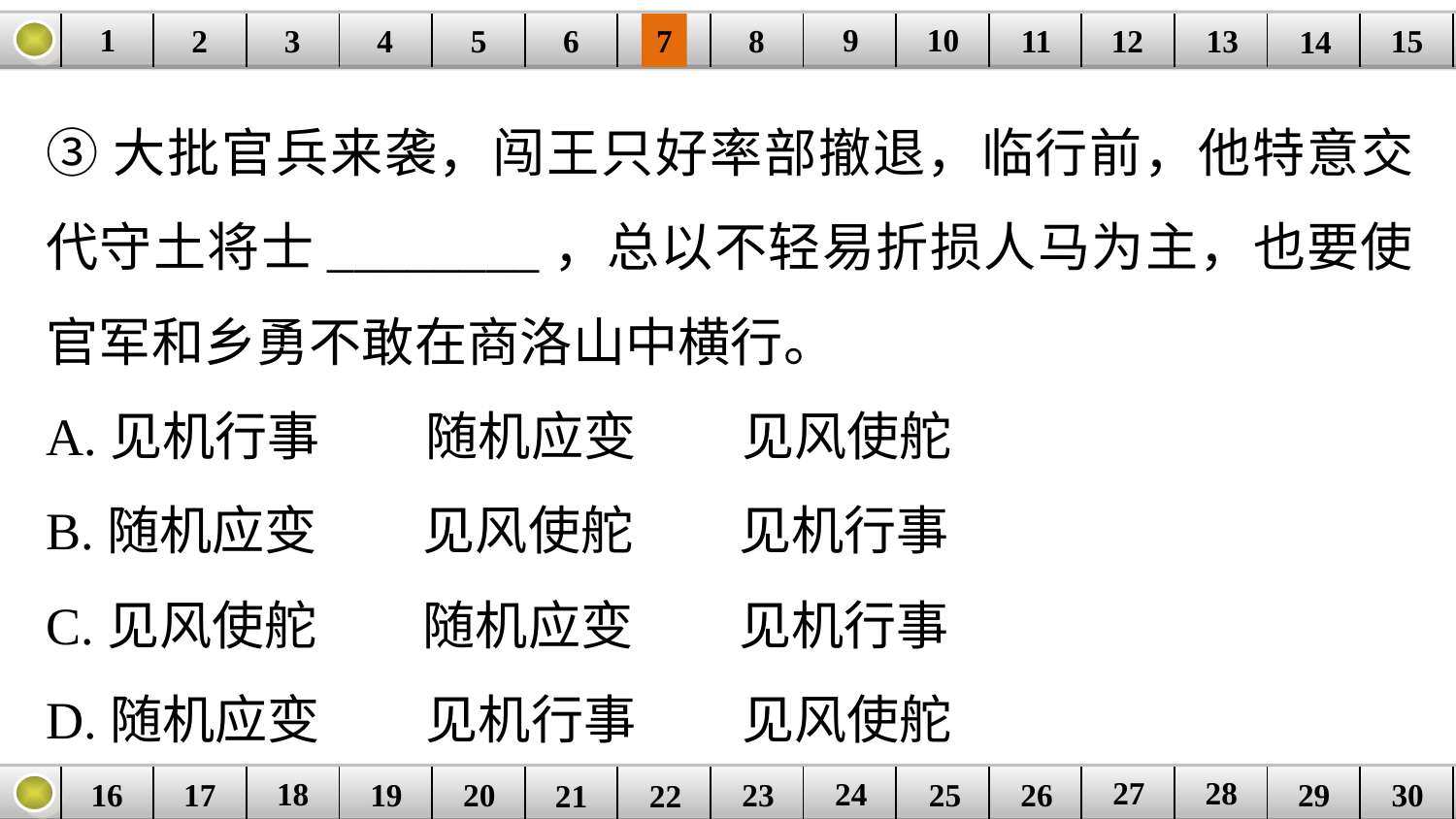

9
10
1
3
4
5
6
8
11
2
12
15
|  |  |  |  |  |  |  |  |  |  |  |  |  |  |  |
| --- | --- | --- | --- | --- | --- | --- | --- | --- | --- | --- | --- | --- | --- | --- |
7
13
14

③大批官兵来袭，闯王只好率部撤退，临行前，他特意交代守土将士________，总以不轻易折损人马为主，也要使官军和乡勇不敢在商洛山中横行。
A.见机行事　　随机应变　　见风使舵
B.随机应变　　见风使舵　　见机行事
C.见风使舵　　随机应变　　见机行事
D.随机应变　　见机行事　　见风使舵

27
28
18
24
16
25
26
30
|  |  |  |  |  |  |  |  |  |  |  |  |  |  |  |
| --- | --- | --- | --- | --- | --- | --- | --- | --- | --- | --- | --- | --- | --- | --- |
23
17
19
20
29
21
22